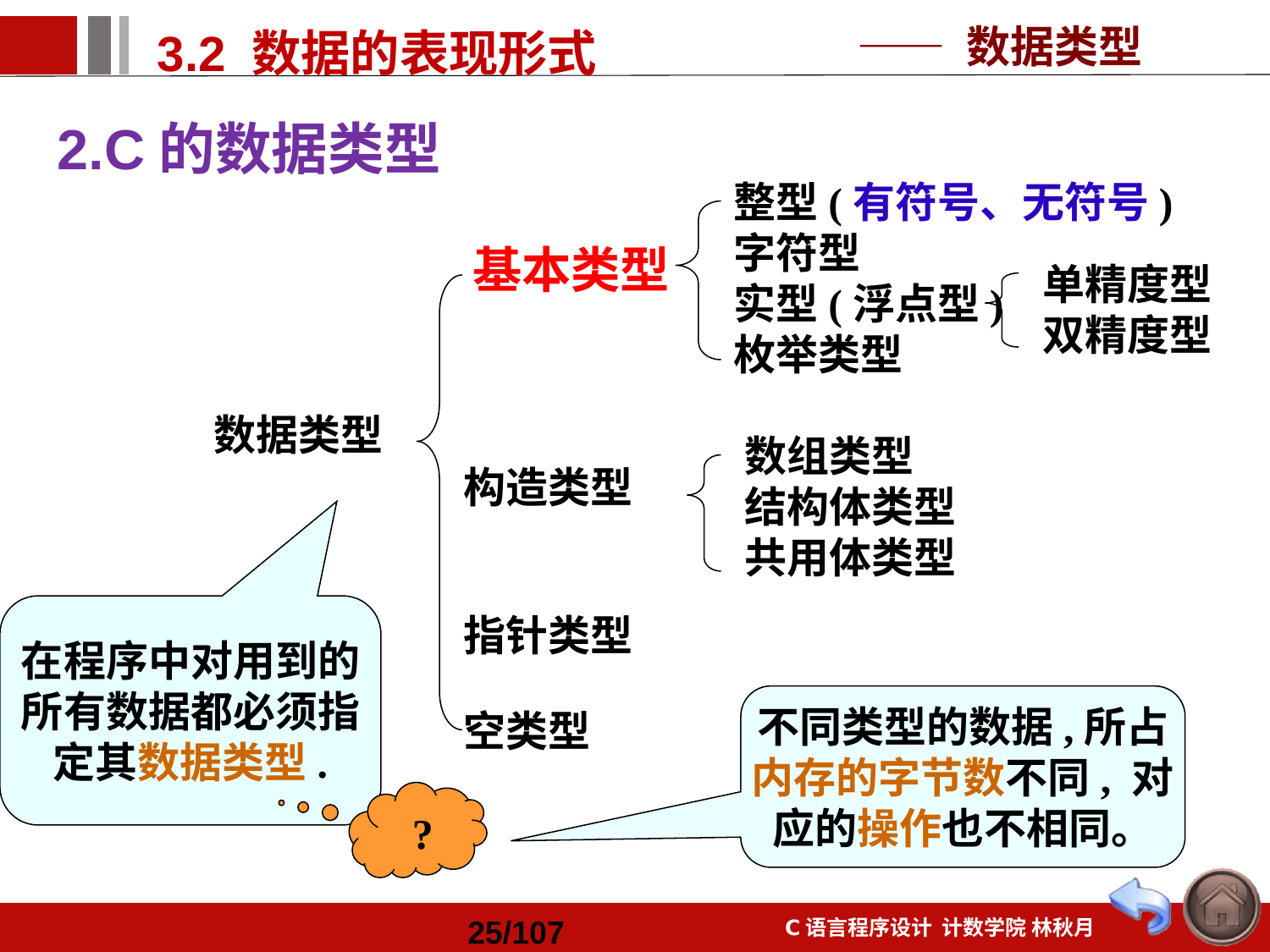

—— 数据类型
2.C的数据类型
整型(有符号、无符号)
字符型
实型(浮点型)
枚举类型

基本类型
单精度型
双精度型

数据类型
数组类型
结构体类型
共用体类型
构造类型

在程序中对用到的
所有数据都必须指
定其数据类型.
指针类型
不同类型的数据,所占
内存的字节数不同, 对
应的操作也不相同。
空类型
?